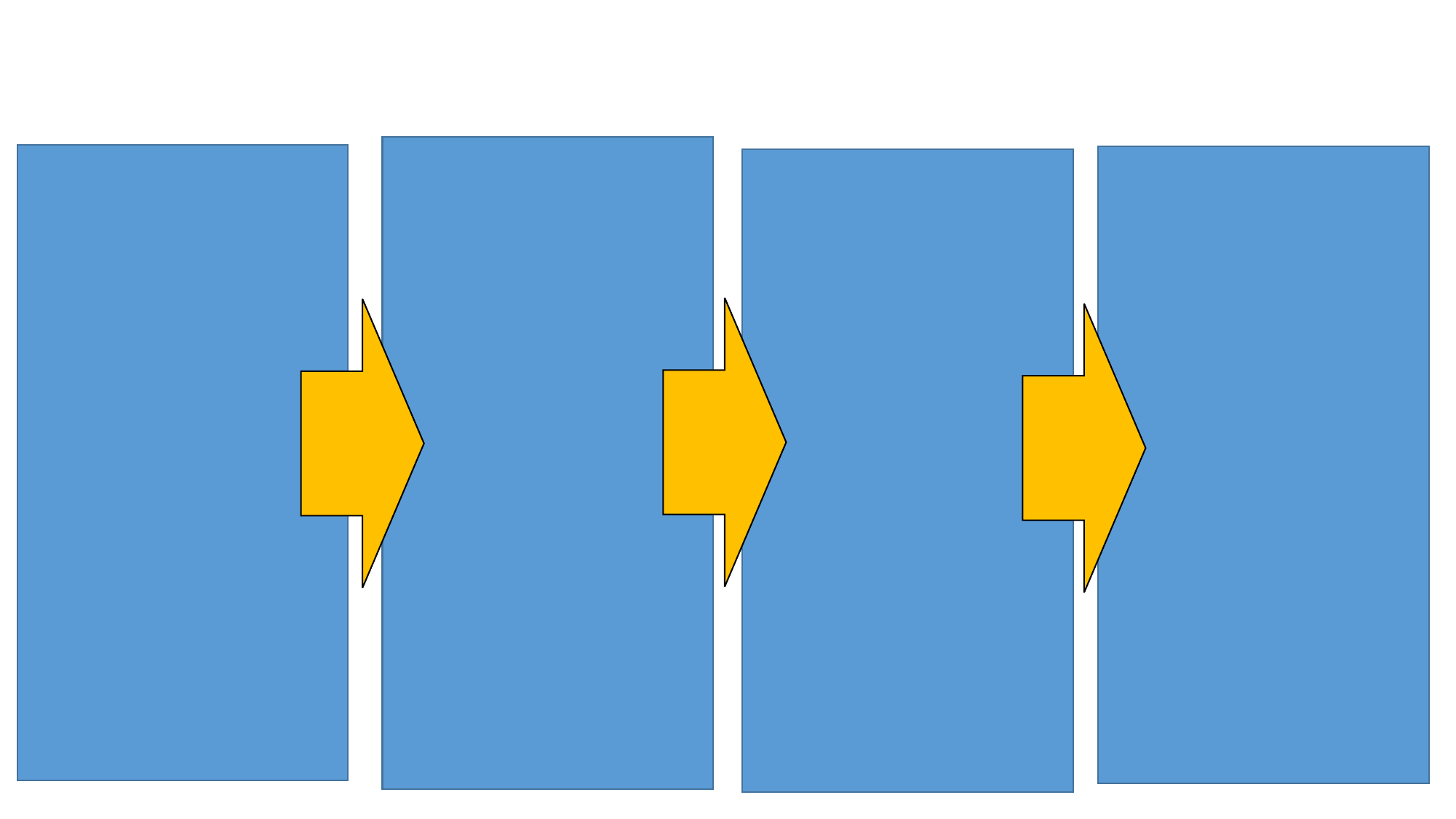

チュートリアル

こ

ステージに落ちてる
  　 を拾おう!
ステージに落ちてる
　　　を拾ってモノを作ろう！